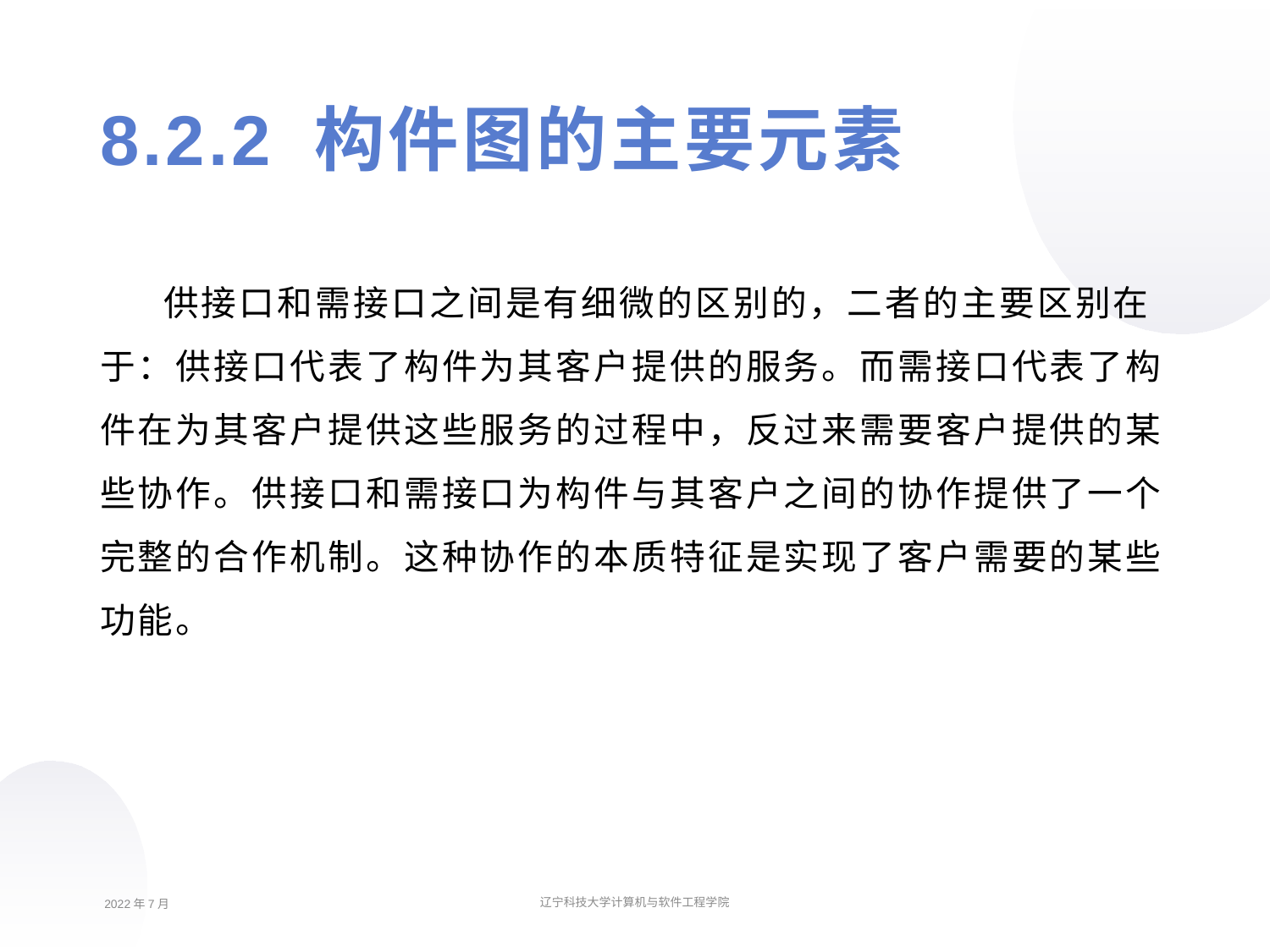

8.2.2 构件图的主要元素
供接口和需接口之间是有细微的区别的，二者的主要区别在于：供接口代表了构件为其客户提供的服务。而需接口代表了构件在为其客户提供这些服务的过程中，反过来需要客户提供的某些协作。供接口和需接口为构件与其客户之间的协作提供了一个完整的合作机制。这种协作的本质特征是实现了客户需要的某些功能。

2022年7月
辽宁科技大学计算机与软件工程学院
48